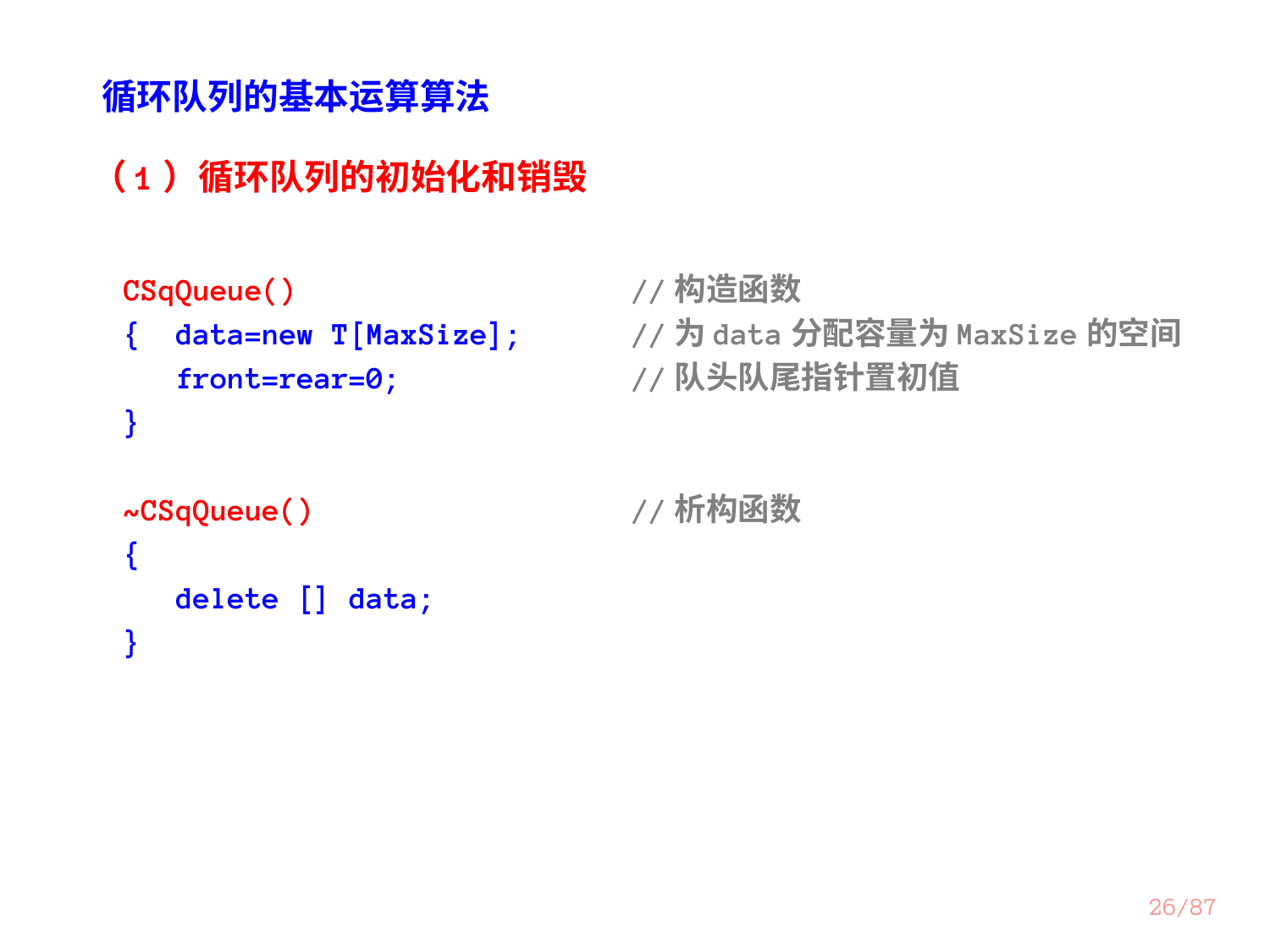

循环队列的基本运算算法
（1）循环队列的初始化和销毁
CSqQueue()			//构造函数
{  data=new T[MaxSize];	//为data分配容量为MaxSize的空间
   front=rear=0;		//队头队尾指针置初值
}

~CSqQueue()			//析构函数
{
   delete [] data;
}
26/87